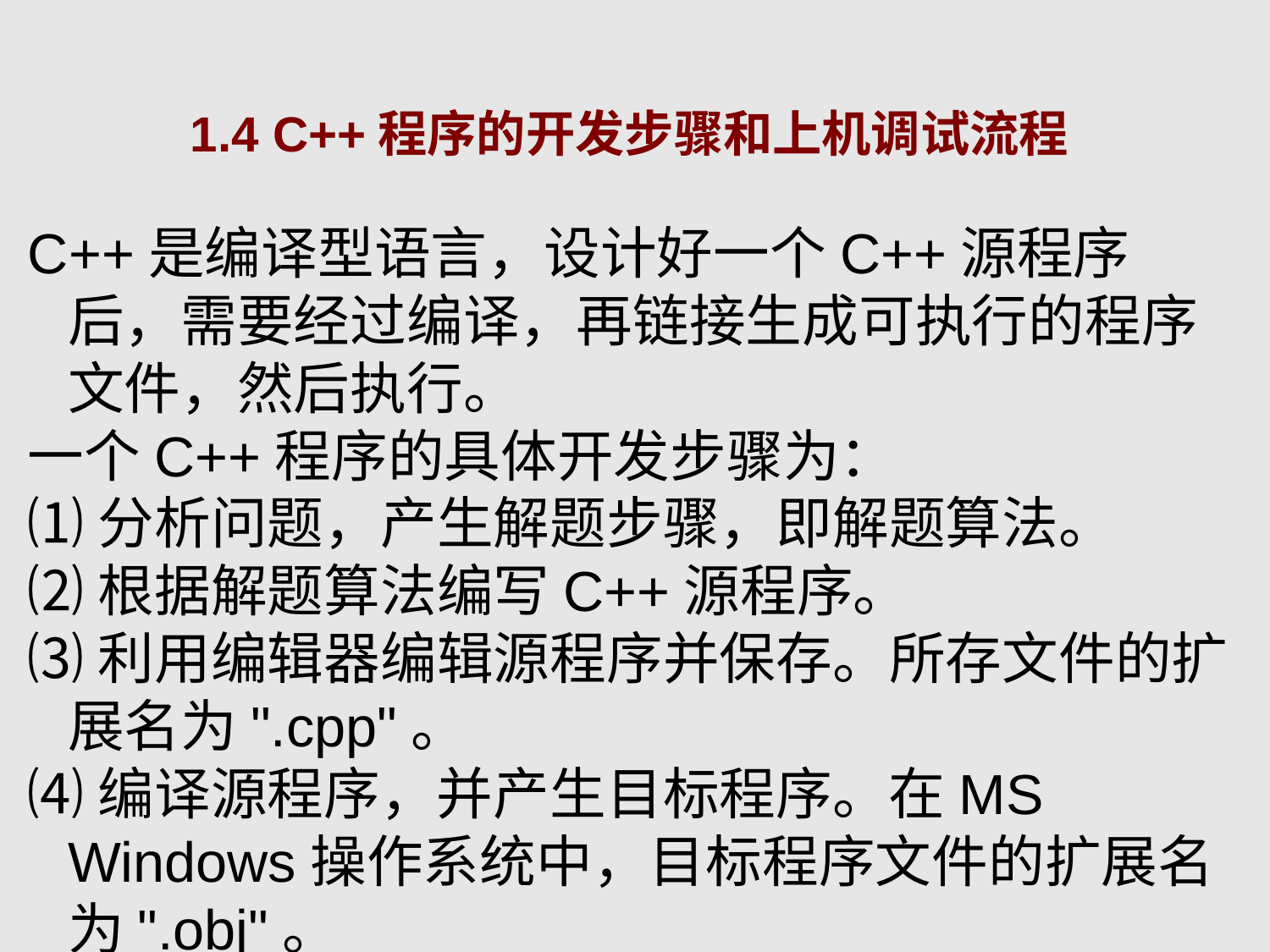

# 1.4 C++程序的开发步骤和上机调试流程
C++是编译型语言，设计好一个C++源程序后，需要经过编译，再链接生成可执行的程序文件，然后执行。
一个C++程序的具体开发步骤为：
⑴分析问题，产生解题步骤，即解题算法。
⑵根据解题算法编写C++源程序。
⑶利用编辑器编辑源程序并保存。所存文件的扩展名为".cpp"。
⑷编译源程序，并产生目标程序。在MS Windows操作系统中，目标程序文件的扩展名为".obj"。